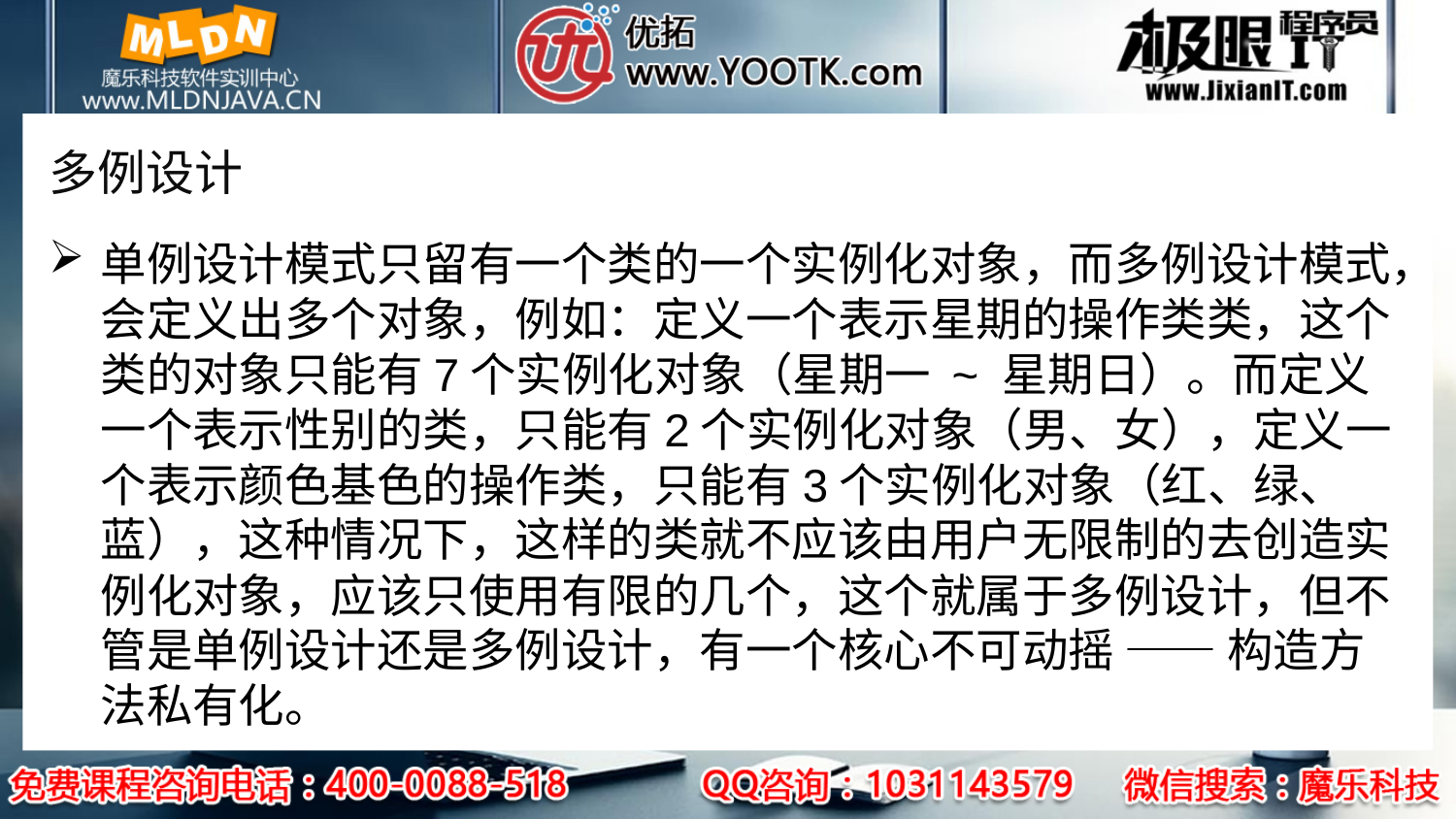

# 多例设计
单例设计模式只留有一个类的一个实例化对象，而多例设计模式，会定义出多个对象，例如：定义一个表示星期的操作类类，这个类的对象只能有7个实例化对象（星期一 ~ 星期日）。而定义一个表示性别的类，只能有2个实例化对象（男、女），定义一个表示颜色基色的操作类，只能有3个实例化对象（红、绿、蓝），这种情况下，这样的类就不应该由用户无限制的去创造实例化对象，应该只使用有限的几个，这个就属于多例设计，但不管是单例设计还是多例设计，有一个核心不可动摇 —— 构造方法私有化。